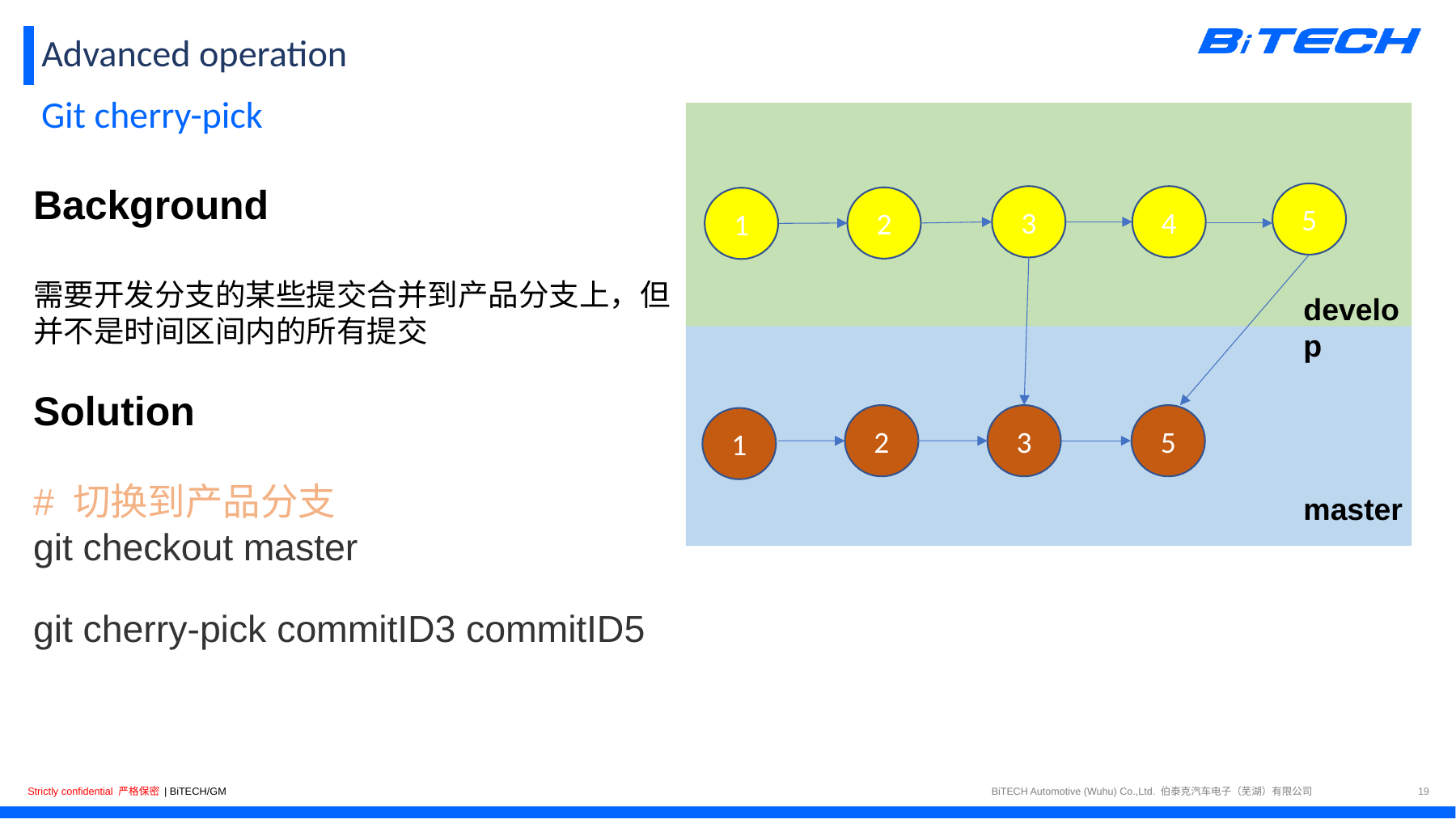

# Advanced operation

Background

需要开发分支的某些提交合并到产品分支上，但并不是时间区间内的所有提交

Solution

# 切换到产品分支
git checkout master

git cherry-pick commitID3 commitID5
Git cherry-pick

5
3
4
2
1
develop

2
3
5
1
master
19